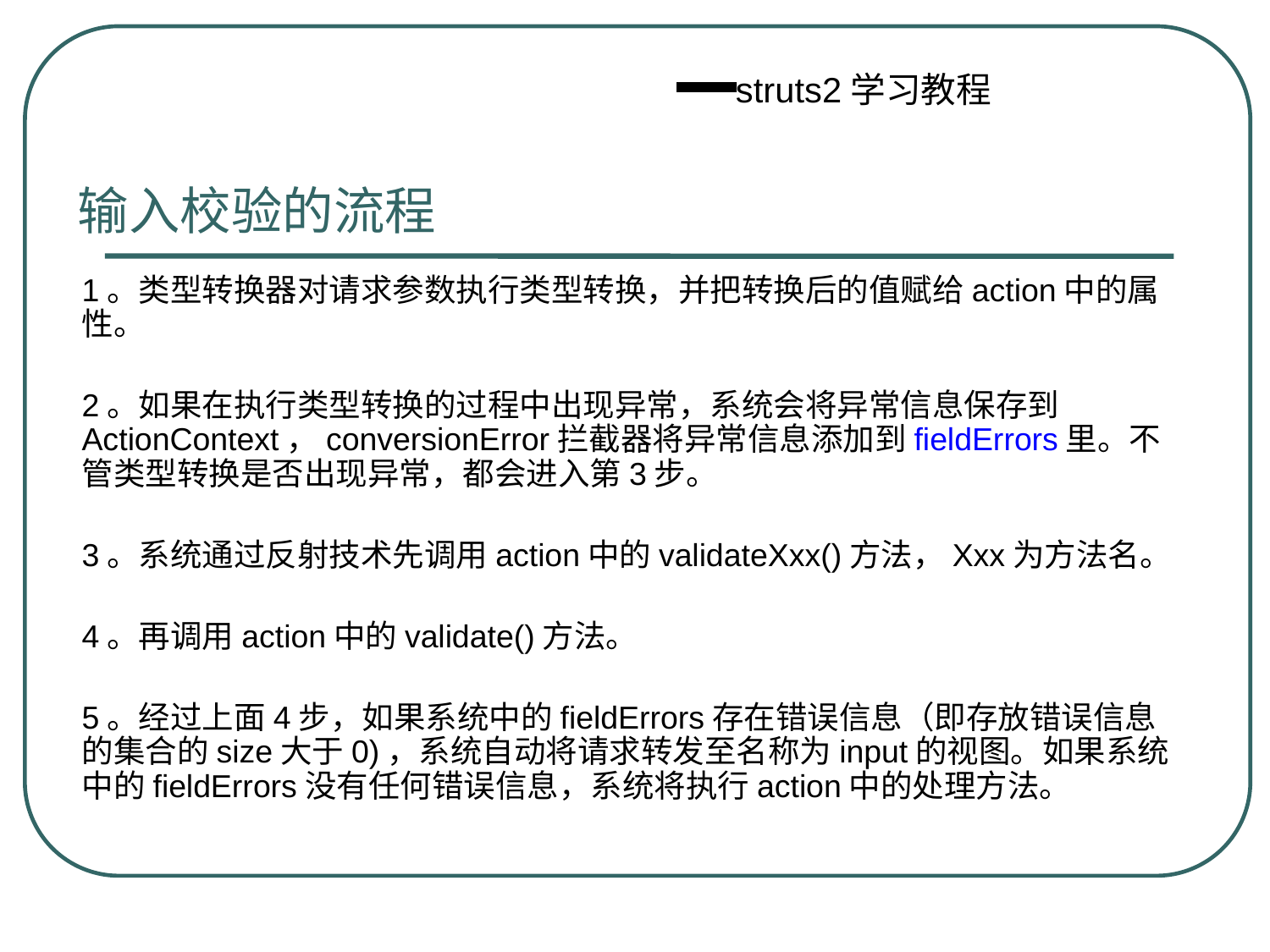

输入校验的流程
1。类型转换器对请求参数执行类型转换，并把转换后的值赋给action中的属性。

2。如果在执行类型转换的过程中出现异常，系统会将异常信息保存到ActionContext，conversionError拦截器将异常信息添加到fieldErrors里。不管类型转换是否出现异常，都会进入第3步。

3。系统通过反射技术先调用action中的validateXxx()方法，Xxx为方法名。

4。再调用action中的validate()方法。

5。经过上面4步，如果系统中的fieldErrors存在错误信息（即存放错误信息的集合的size大于0)，系统自动将请求转发至名称为input的视图。如果系统中的fieldErrors没有任何错误信息，系统将执行action中的处理方法。